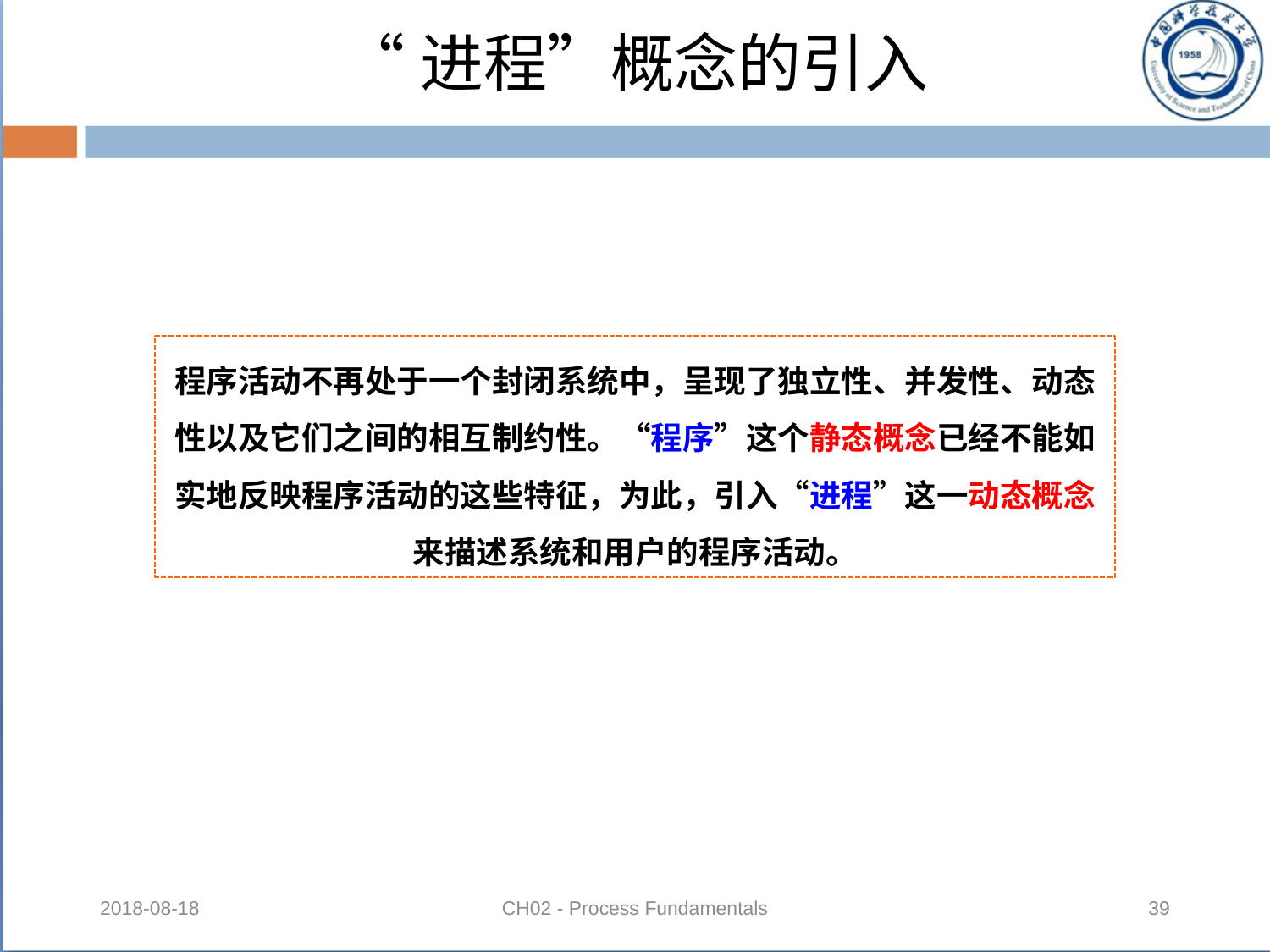

# “进程”概念的引入
程序活动不再处于一个封闭系统中，呈现了独立性、并发性、动态性以及它们之间的相互制约性。“程序”这个静态概念已经不能如实地反映程序活动的这些特征，为此，引入“进程”这一动态概念来描述系统和用户的程序活动。
2018-08-18
CH02 - Process Fundamentals
39